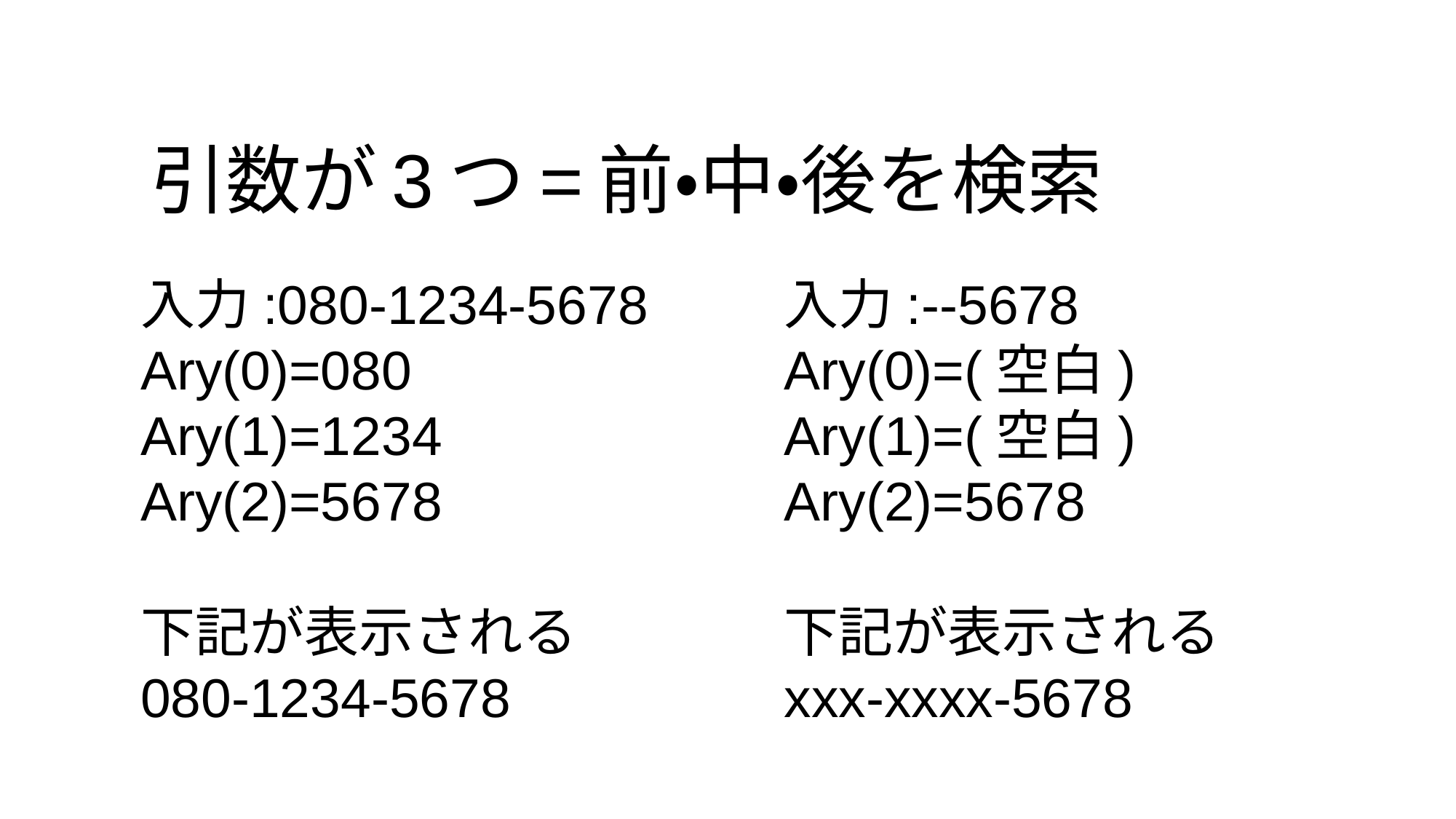

# 引数が3つ=前・中・後を検索
入力:080-1234-5678
Ary(0)=080
Ary(1)=1234
Ary(2)=5678

下記が表示される
080-1234-5678
入力:--5678
Ary(0)=(空白)
Ary(1)=(空白)
Ary(2)=5678

下記が表示される
xxx-xxxx-5678